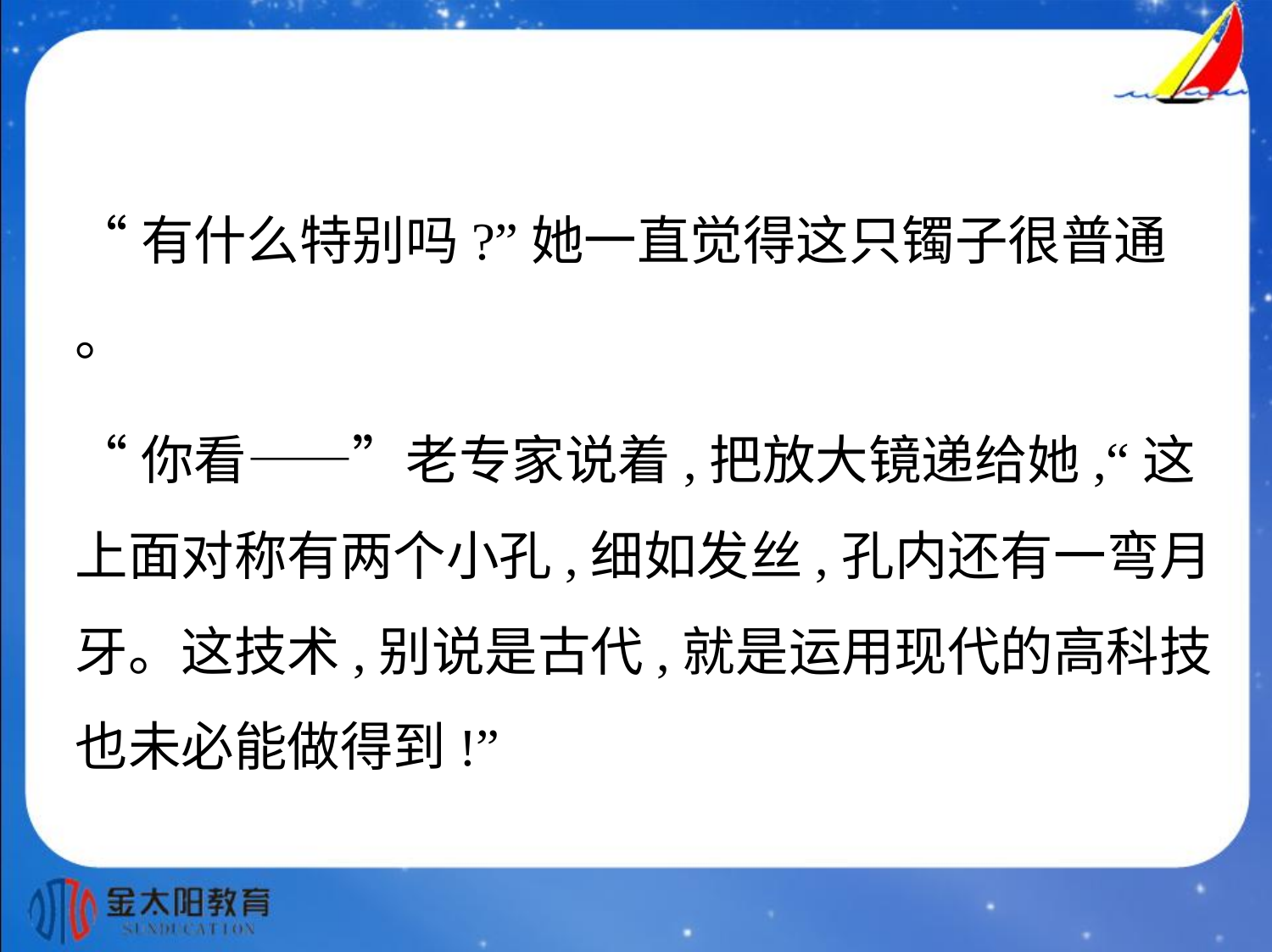

“有什么特别吗?”她一直觉得这只镯子很普通
。
“你看——”老专家说着,把放大镜递给她,“这
上面对称有两个小孔,细如发丝,孔内还有一弯月
牙。这技术,别说是古代,就是运用现代的高科技
也未必能做得到!”